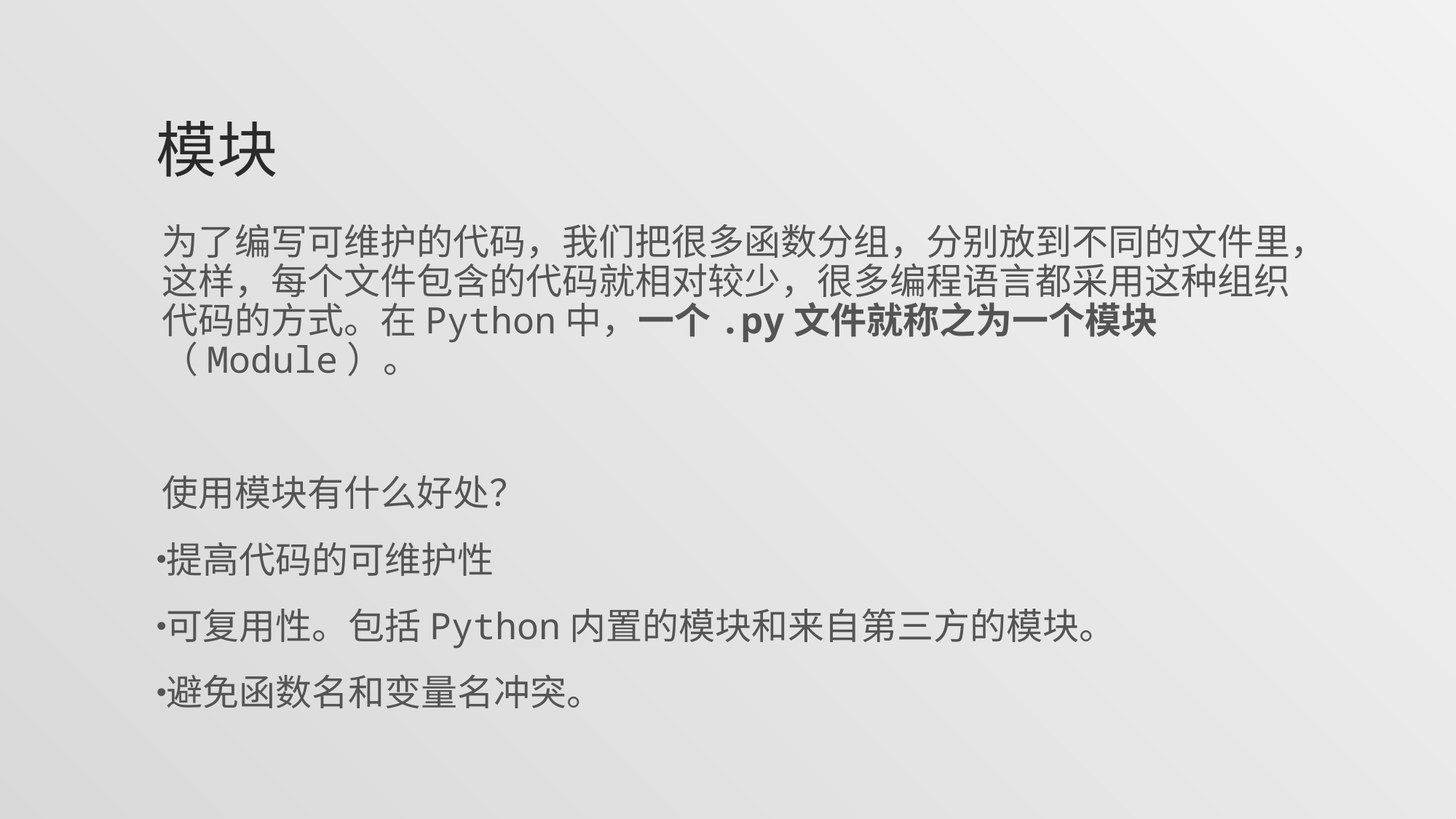

# 模块
为了编写可维护的代码，我们把很多函数分组，分别放到不同的文件里，这样，每个文件包含的代码就相对较少，很多编程语言都采用这种组织代码的方式。在Python中，一个.py文件就称之为一个模块（Module）。

使用模块有什么好处？
提高代码的可维护性
可复用性。包括Python内置的模块和来自第三方的模块。
避免函数名和变量名冲突。